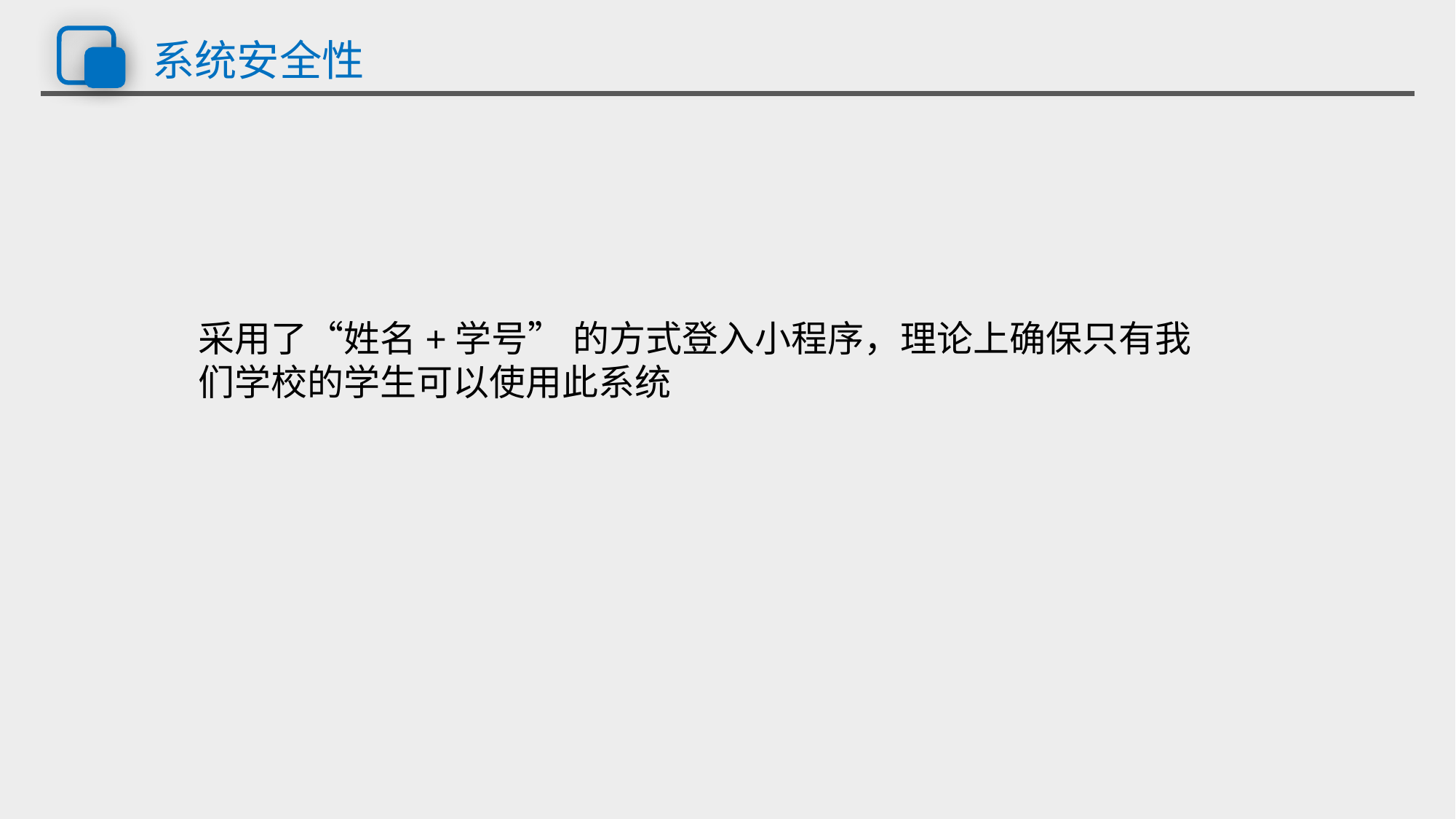

# 系统安全性
采用了“姓名+学号” 的方式登入小程序，理论上确保只有我们学校的学生可以使用此系统